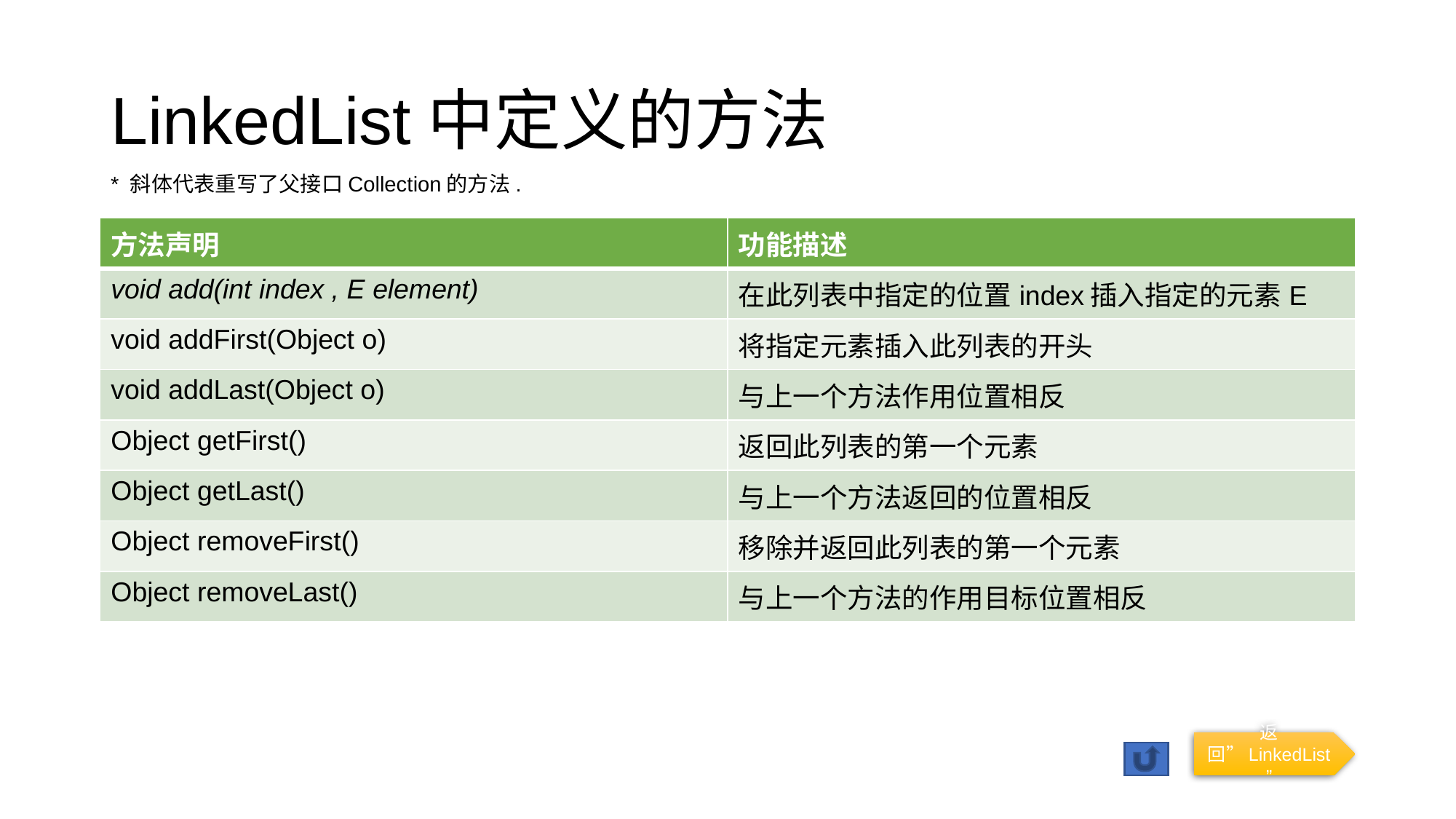

# LinkedList中定义的方法
* 斜体代表重写了父接口Collection的方法.
| 方法声明 | 功能描述 |
| --- | --- |
| void add(int index , E element) | 在此列表中指定的位置index插入指定的元素E |
| void addFirst(Object o) | 将指定元素插入此列表的开头 |
| void addLast(Object o) | 与上一个方法作用位置相反 |
| Object getFirst() | 返回此列表的第一个元素 |
| Object getLast() | 与上一个方法返回的位置相反 |
| Object removeFirst() | 移除并返回此列表的第一个元素 |
| Object removeLast() | 与上一个方法的作用目标位置相反 |
返回”LinkedList”